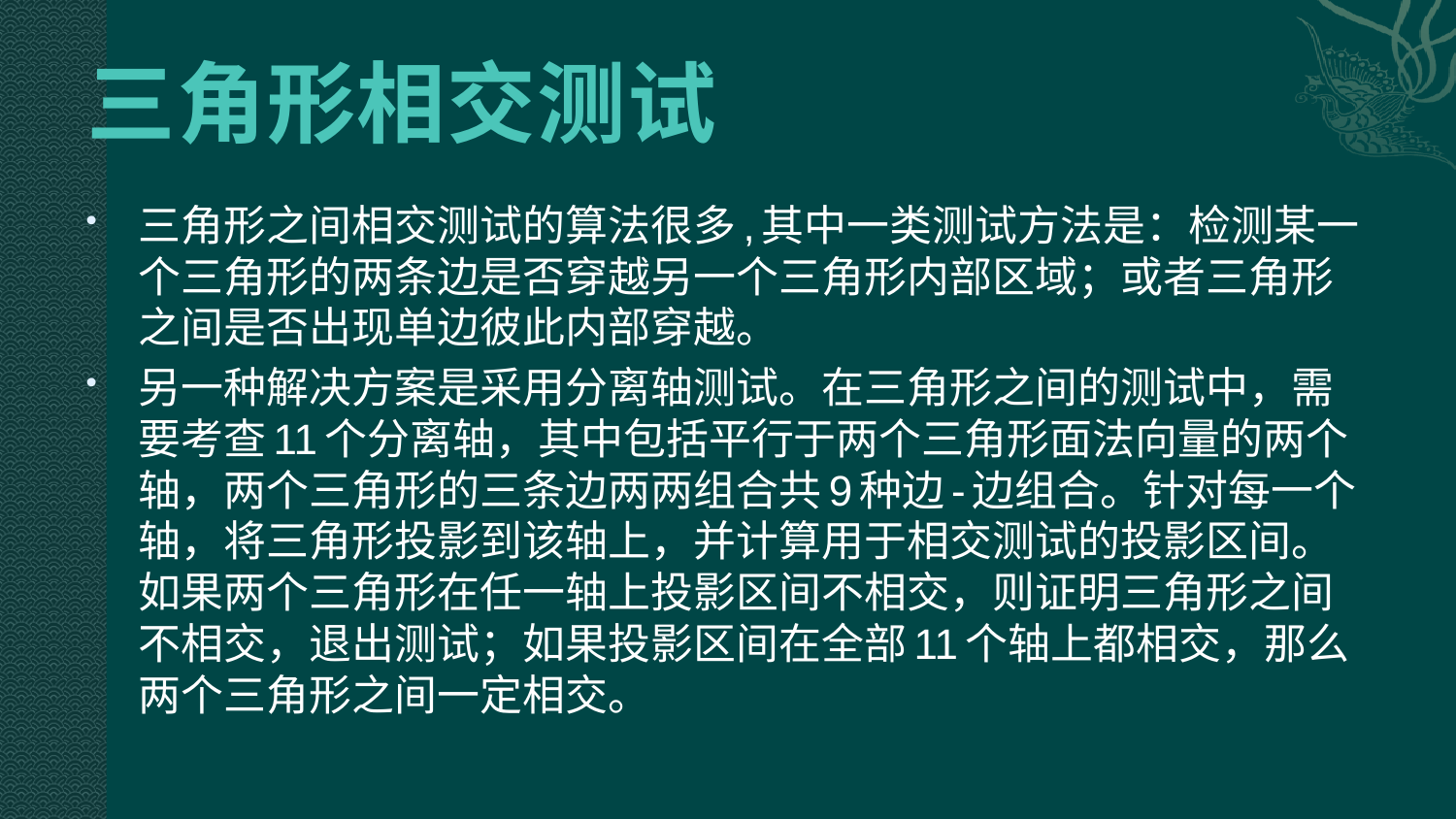

# 三角形相交测试
三角形之间相交测试的算法很多,其中一类测试方法是：检测某一个三角形的两条边是否穿越另一个三角形内部区域；或者三角形之间是否出现单边彼此内部穿越。
另一种解决方案是采用分离轴测试。在三角形之间的测试中，需要考查11个分离轴，其中包括平行于两个三角形面法向量的两个轴，两个三角形的三条边两两组合共9种边-边组合。针对每一个轴，将三角形投影到该轴上，并计算用于相交测试的投影区间。如果两个三角形在任一轴上投影区间不相交，则证明三角形之间不相交，退出测试；如果投影区间在全部11个轴上都相交，那么两个三角形之间一定相交。